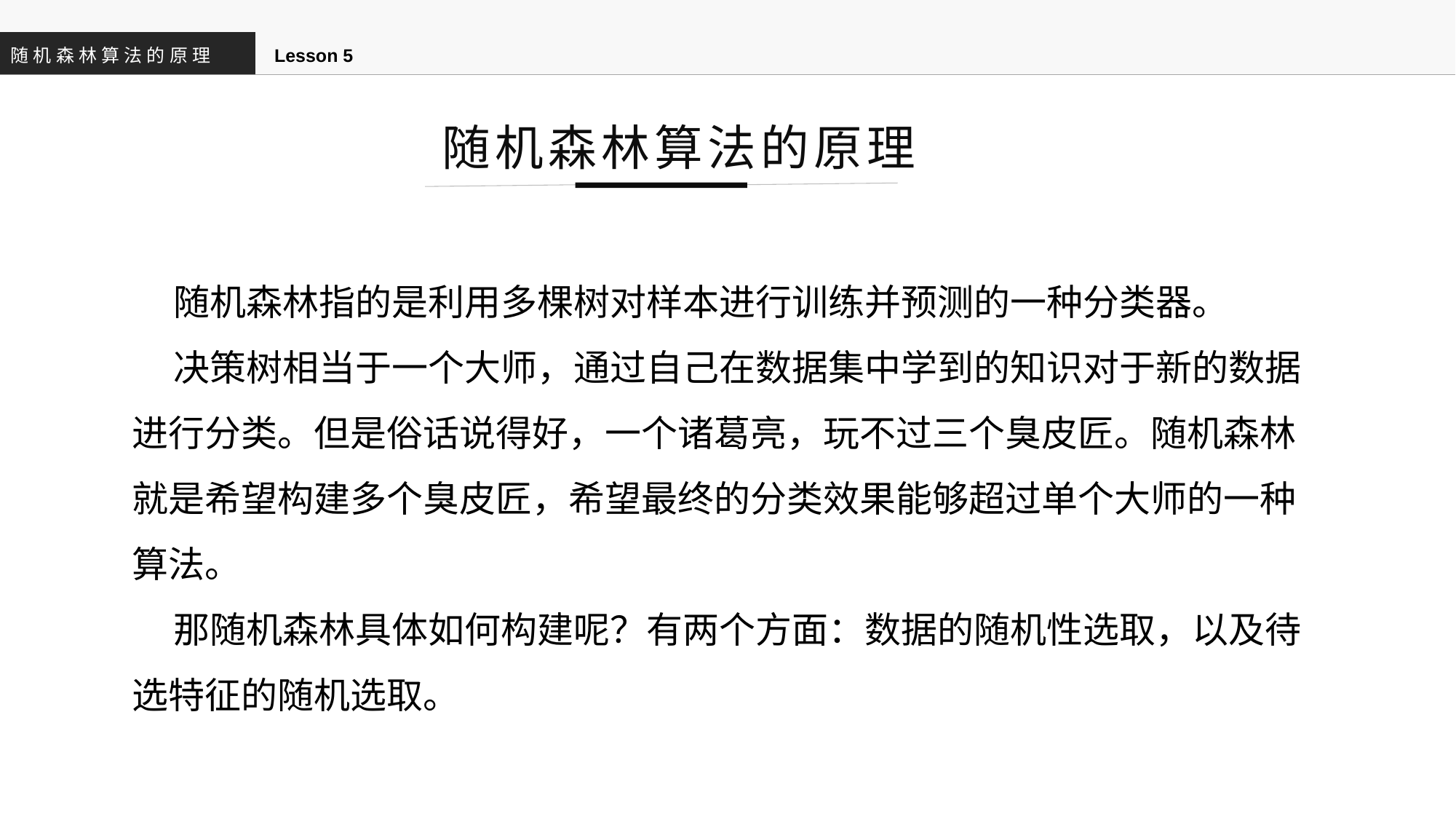

随机森林算法的原理
Lesson 5
随机森林算法的原理

    随机森林指的是利用多棵树对样本进行训练并预测的一种分类器。
    决策树相当于一个大师，通过自己在数据集中学到的知识对于新的数据进行分类。但是俗话说得好，一个诸葛亮，玩不过三个臭皮匠。随机森林就是希望构建多个臭皮匠，希望最终的分类效果能够超过单个大师的一种算法。
    那随机森林具体如何构建呢？有两个方面：数据的随机性选取，以及待选特征的随机选取。